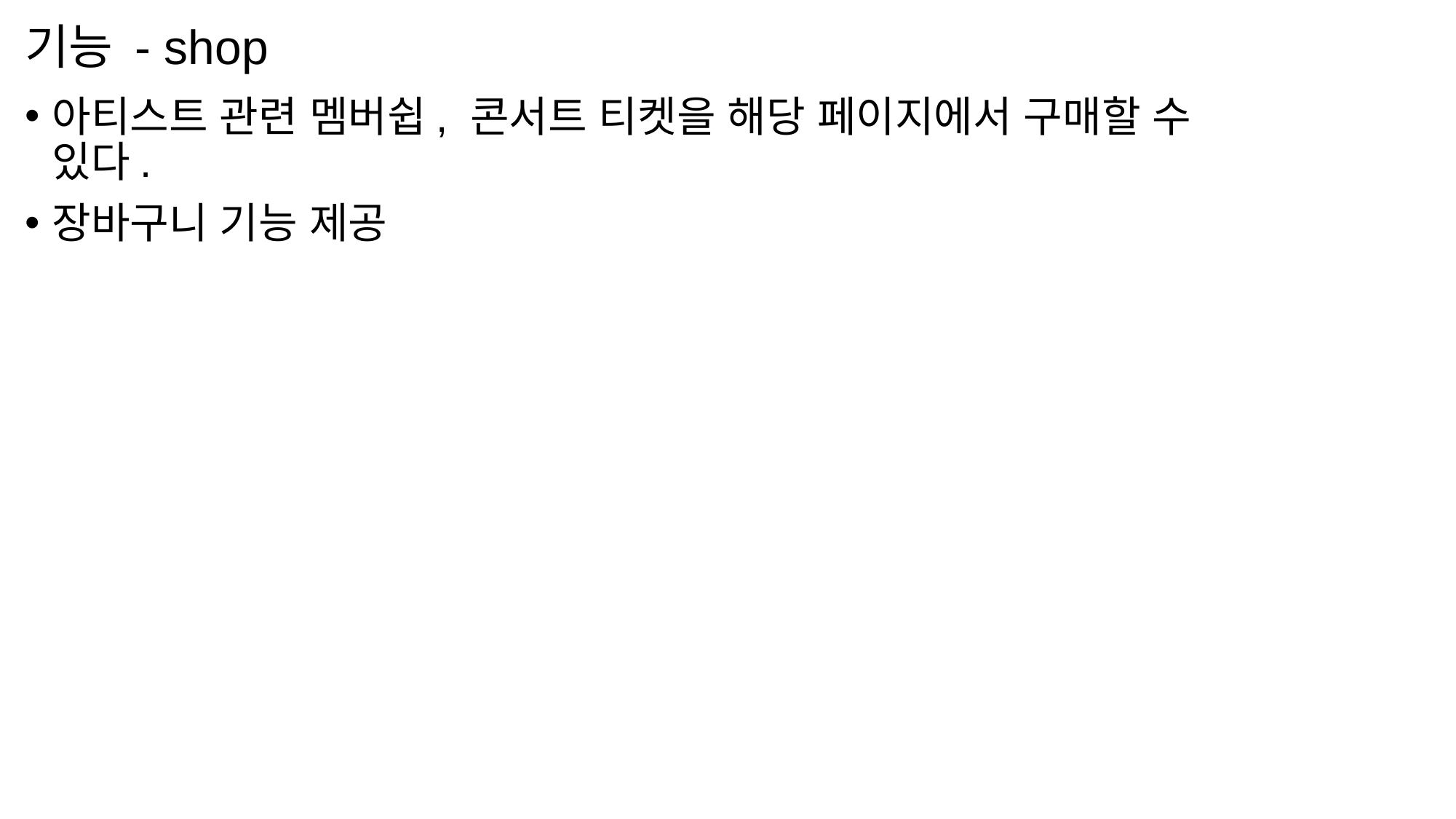

# 기능 - shop
아티스트 관련 멤버쉽, 콘서트 티켓을 해당 페이지에서 구매할 수 있다.
장바구니 기능 제공